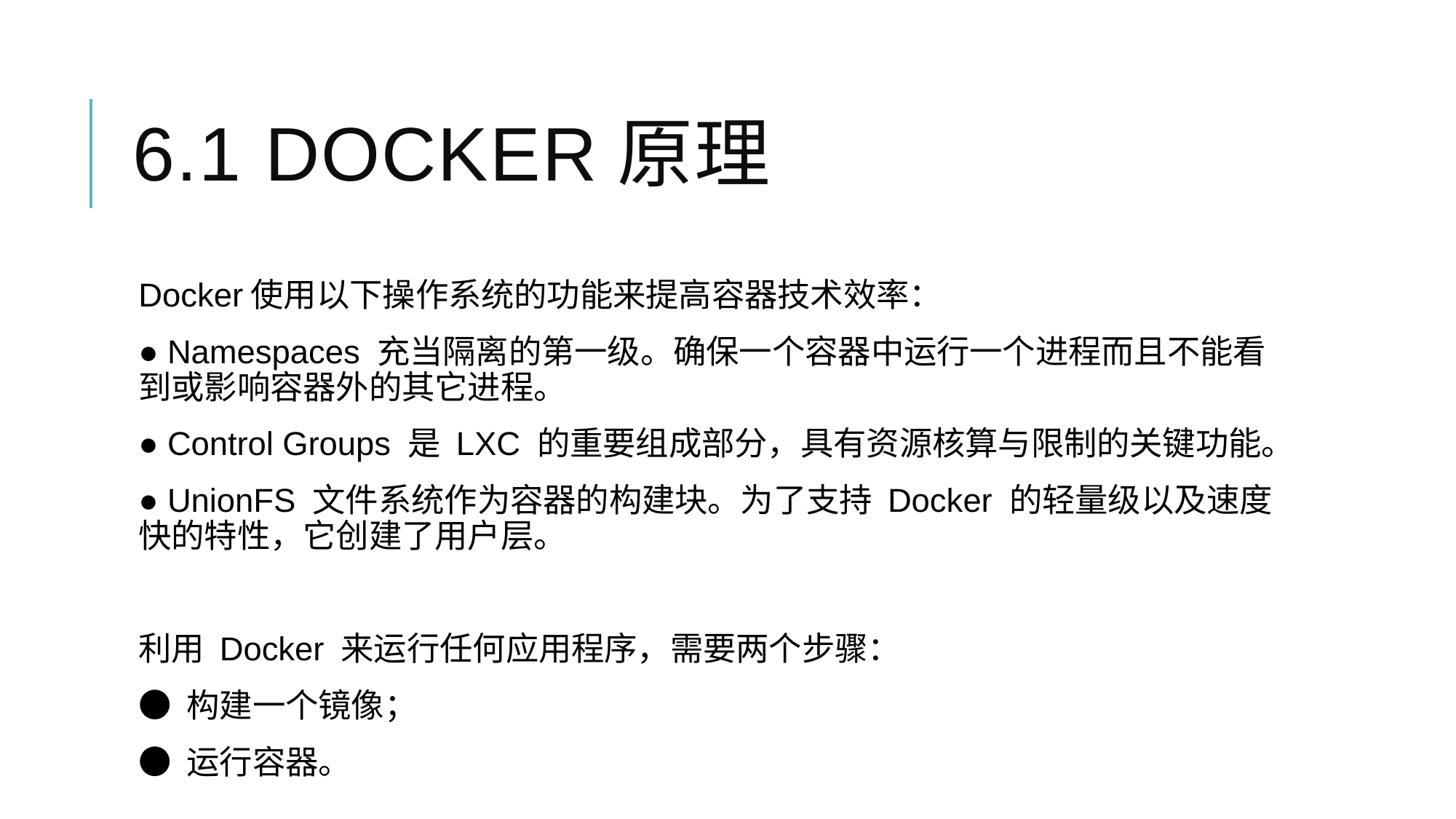

# 6.1 Docker原理
Docker使用以下操作系统的功能来提高容器技术效率：
● Namespaces 充当隔离的第一级。确保一个容器中运行一个进程而且不能看到或影响容器外的其它进程。
● Control Groups 是 LXC 的重要组成部分，具有资源核算与限制的关键功能。
● UnionFS 文件系统作为容器的构建块。为了支持 Docker 的轻量级以及速度快的特性，它创建了用户层。

利用 Docker 来运行任何应用程序，需要两个步骤：
● 构建一个镜像；
● 运行容器。